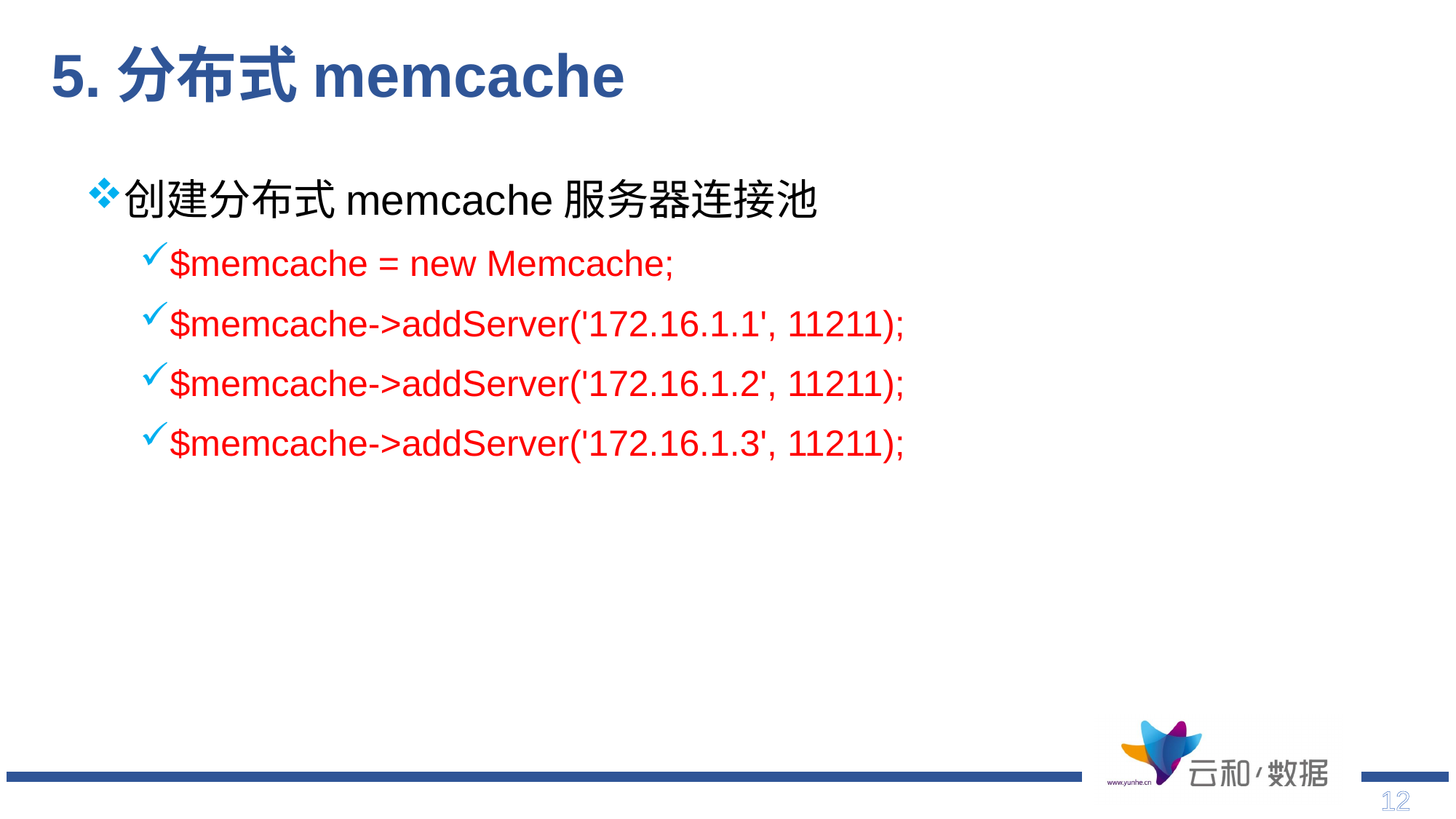

# 5.分布式memcache
创建分布式memcache服务器连接池
$memcache = new Memcache;
$memcache->addServer('172.16.1.1', 11211);
$memcache->addServer('172.16.1.2', 11211);
$memcache->addServer('172.16.1.3', 11211);